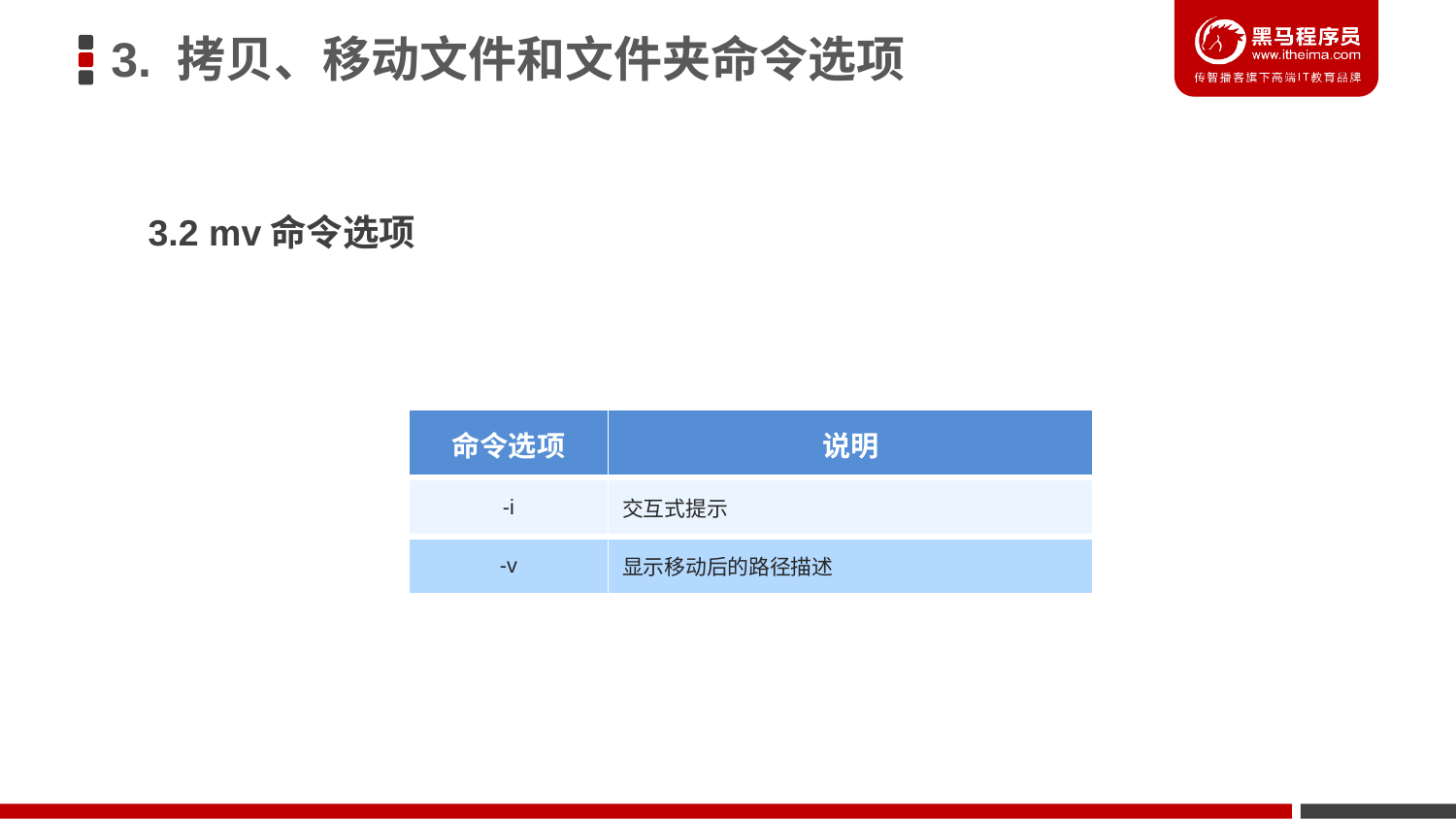

3. 拷贝、移动文件和文件夹命令选项
3.2 mv命令选项
| 命令选项 | 说明 |
| --- | --- |
| -i | 交互式提示 |
| -v | 显示移动后的路径描述 |